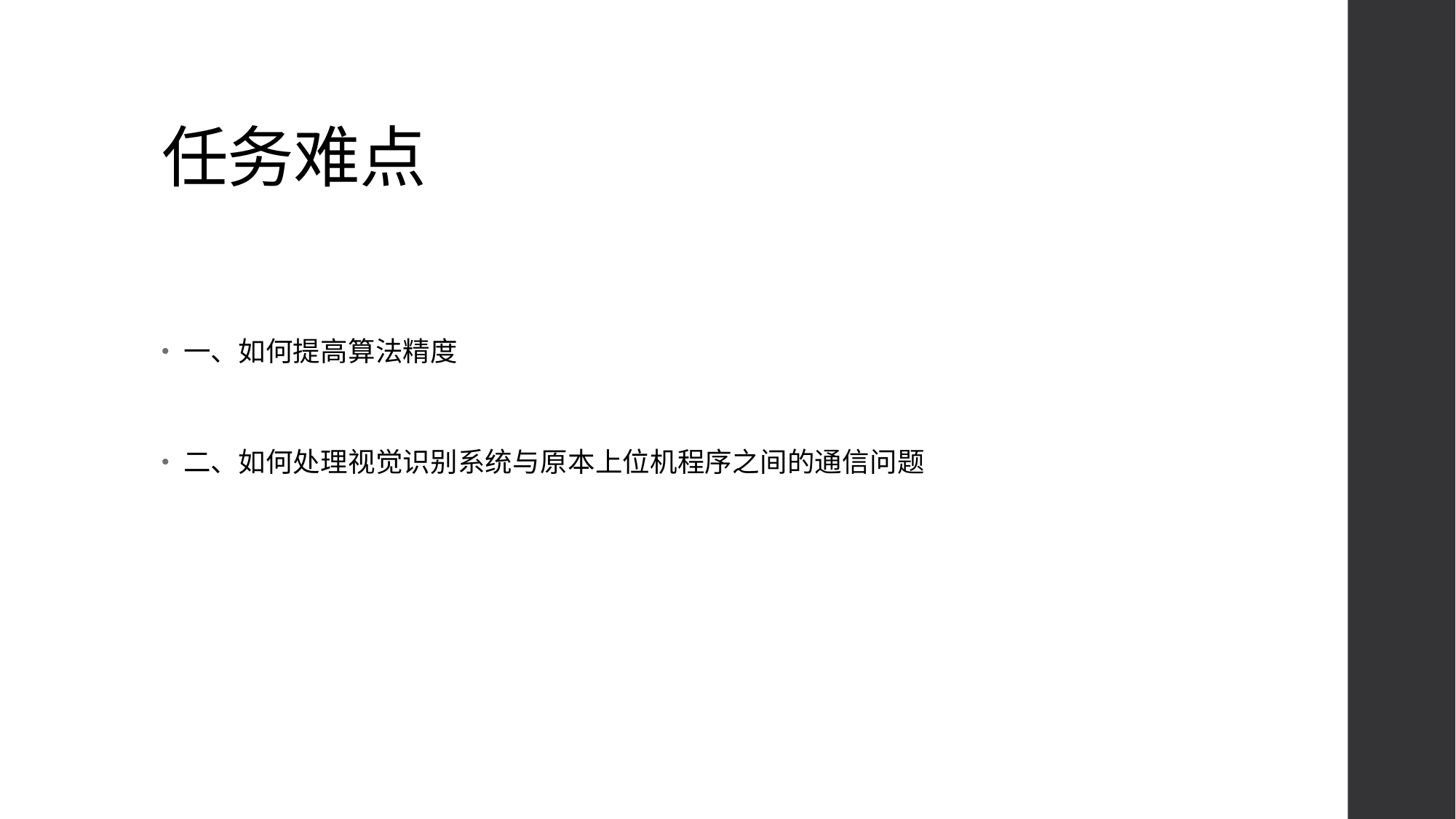

# 任务难点

一、如何提高算法精度

二、如何处理视觉识别系统与原本上位机程序之间的通信问题